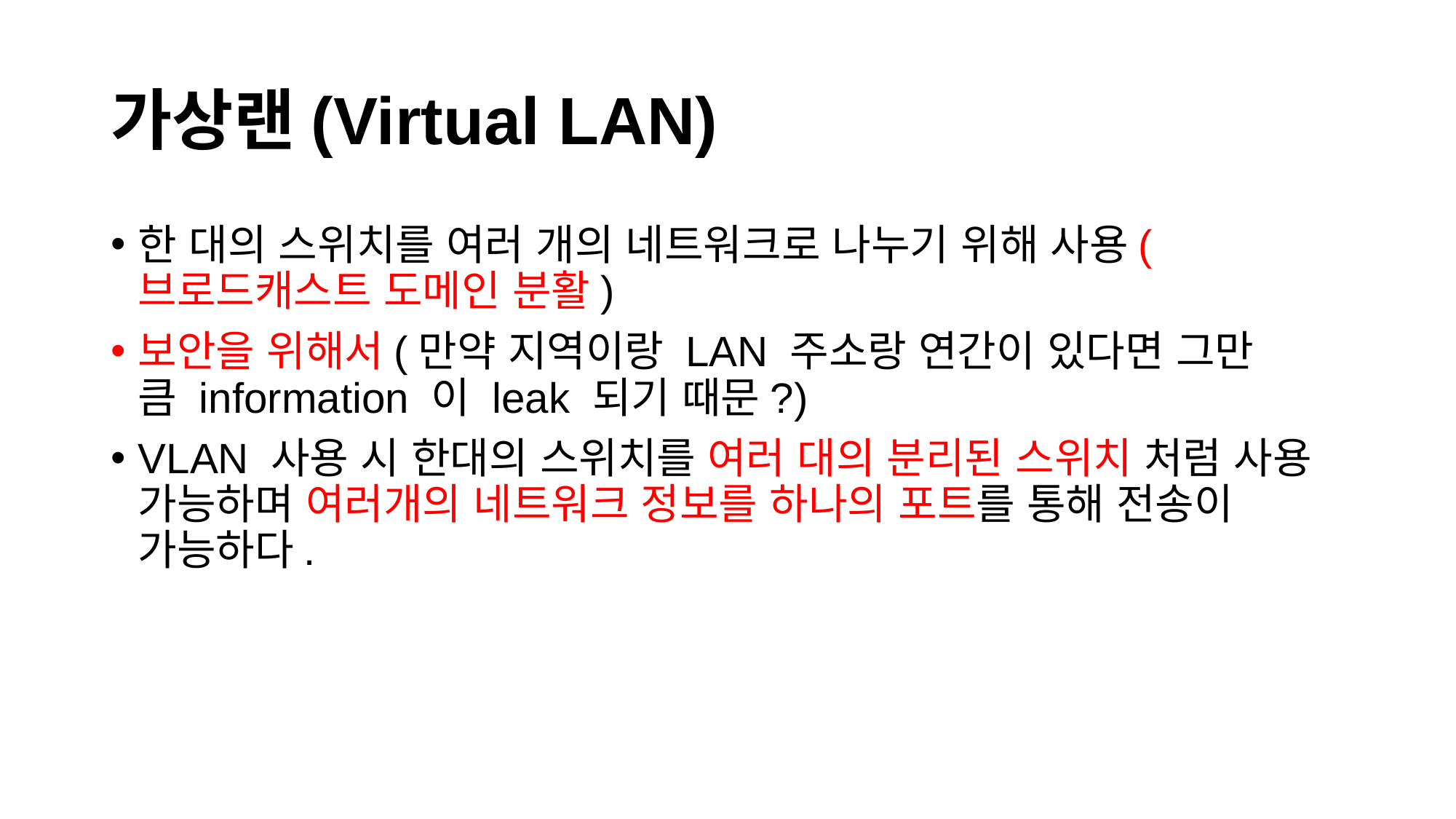

# 가상랜(Virtual LAN)
한 대의 스위치를 여러 개의 네트워크로 나누기 위해 사용(브로드캐스트 도메인 분활)
보안을 위해서(만약 지역이랑 LAN 주소랑 연간이 있다면 그만큼 information 이 leak 되기 때문?)
VLAN 사용 시 한대의 스위치를 여러 대의 분리된 스위치 처럼 사용 가능하며 여러개의 네트워크 정보를 하나의 포트를 통해 전송이 가능하다.